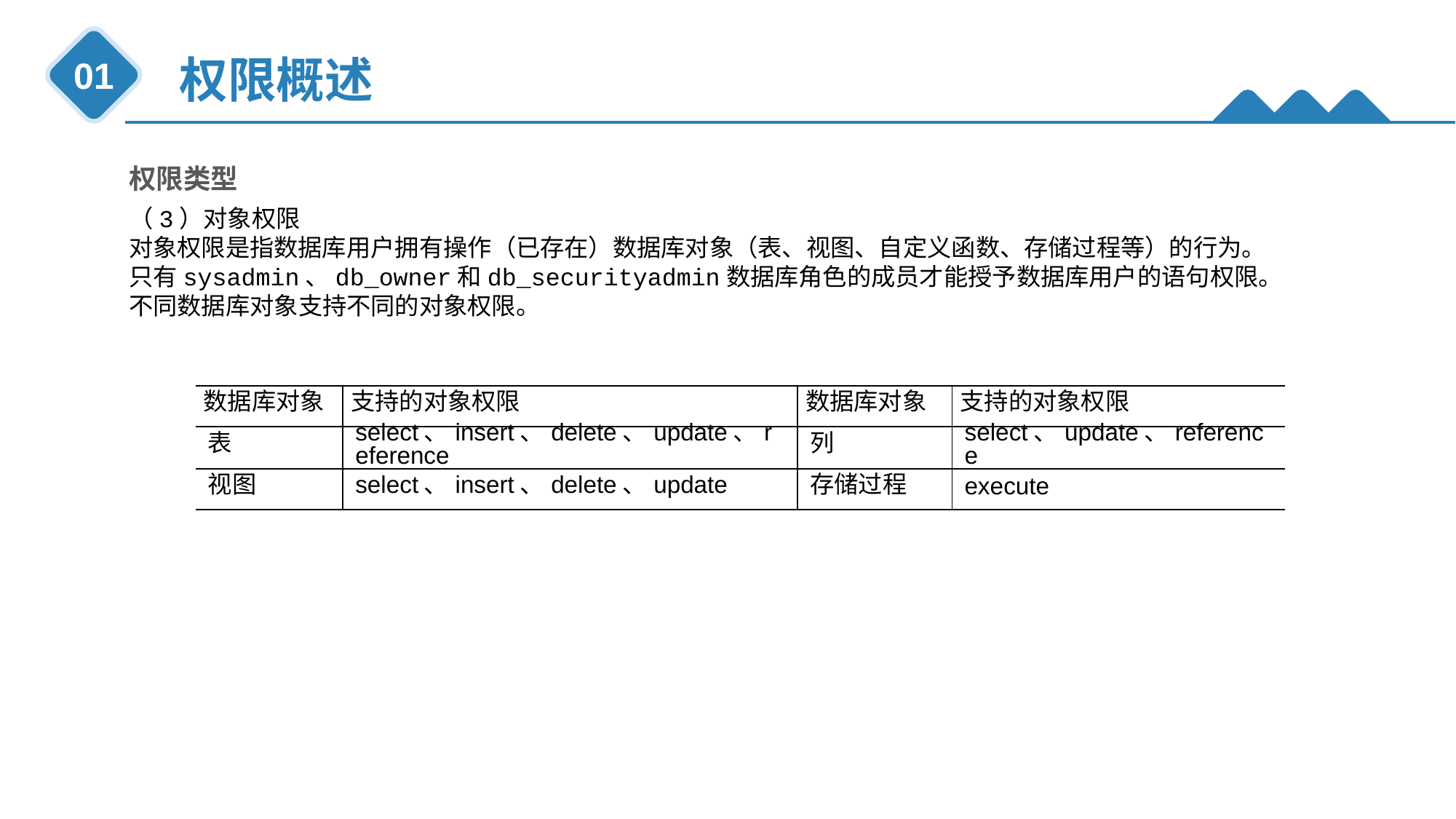

权限概述
01

权限类型
（3）对象权限
对象权限是指数据库用户拥有操作（已存在）数据库对象（表、视图、自定义函数、存储过程等）的行为。只有sysadmin、db_owner和db_securityadmin数据库角色的成员才能授予数据库用户的语句权限。不同数据库对象支持不同的对象权限。
| 数据库对象 | 支持的对象权限 | 数据库对象 | 支持的对象权限 |
| --- | --- | --- | --- |
| 表 | select、insert、delete、update、reference | 列 | select、update、reference |
| 视图 | select、insert、delete、update | 存储过程 | execute |